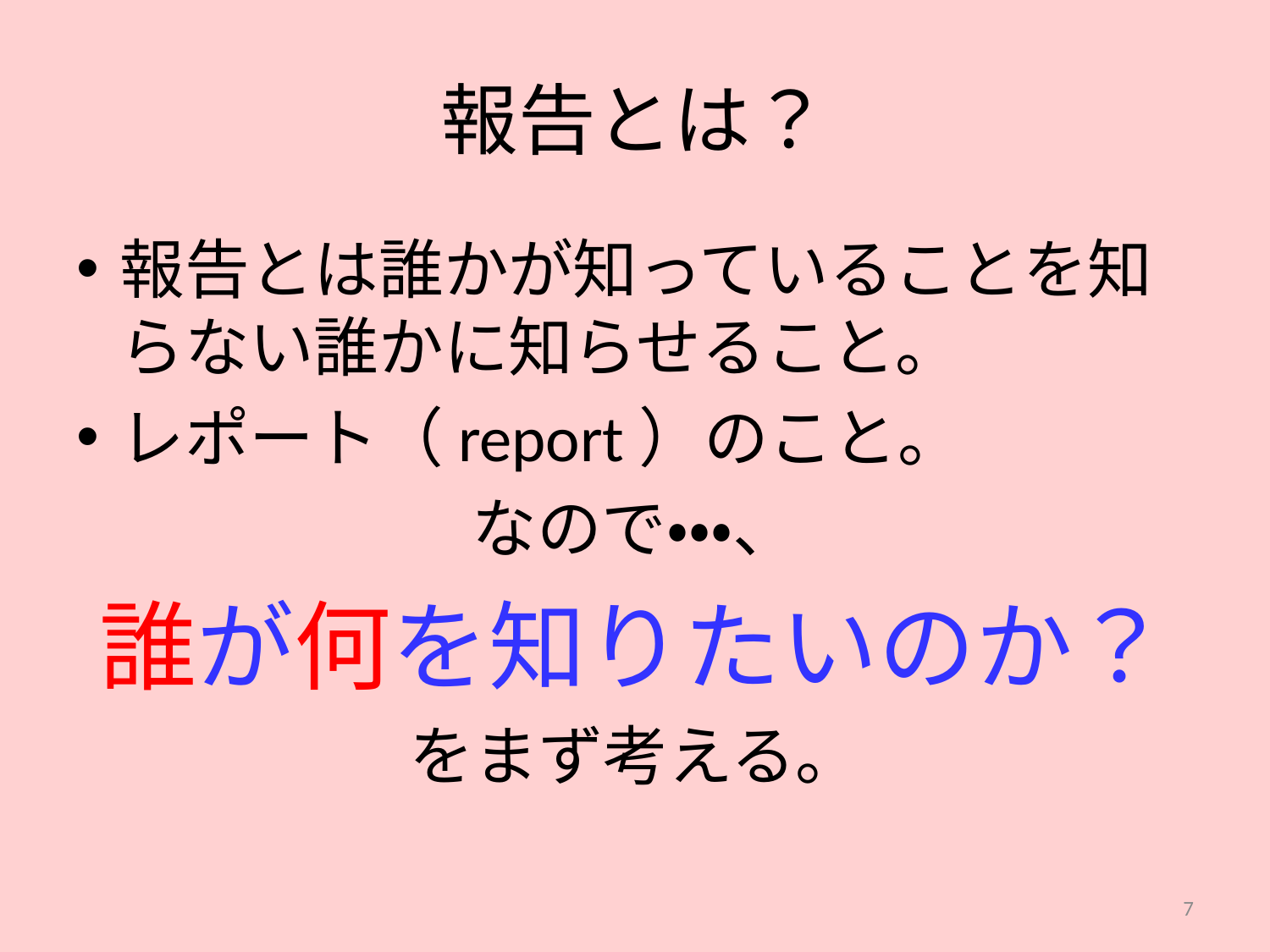

# 報告とは？
報告とは誰かが知っていることを知らない誰かに知らせること。
レポート（report）のこと。
なので・・・、
誰が何を知りたいのか？
をまず考える。

7